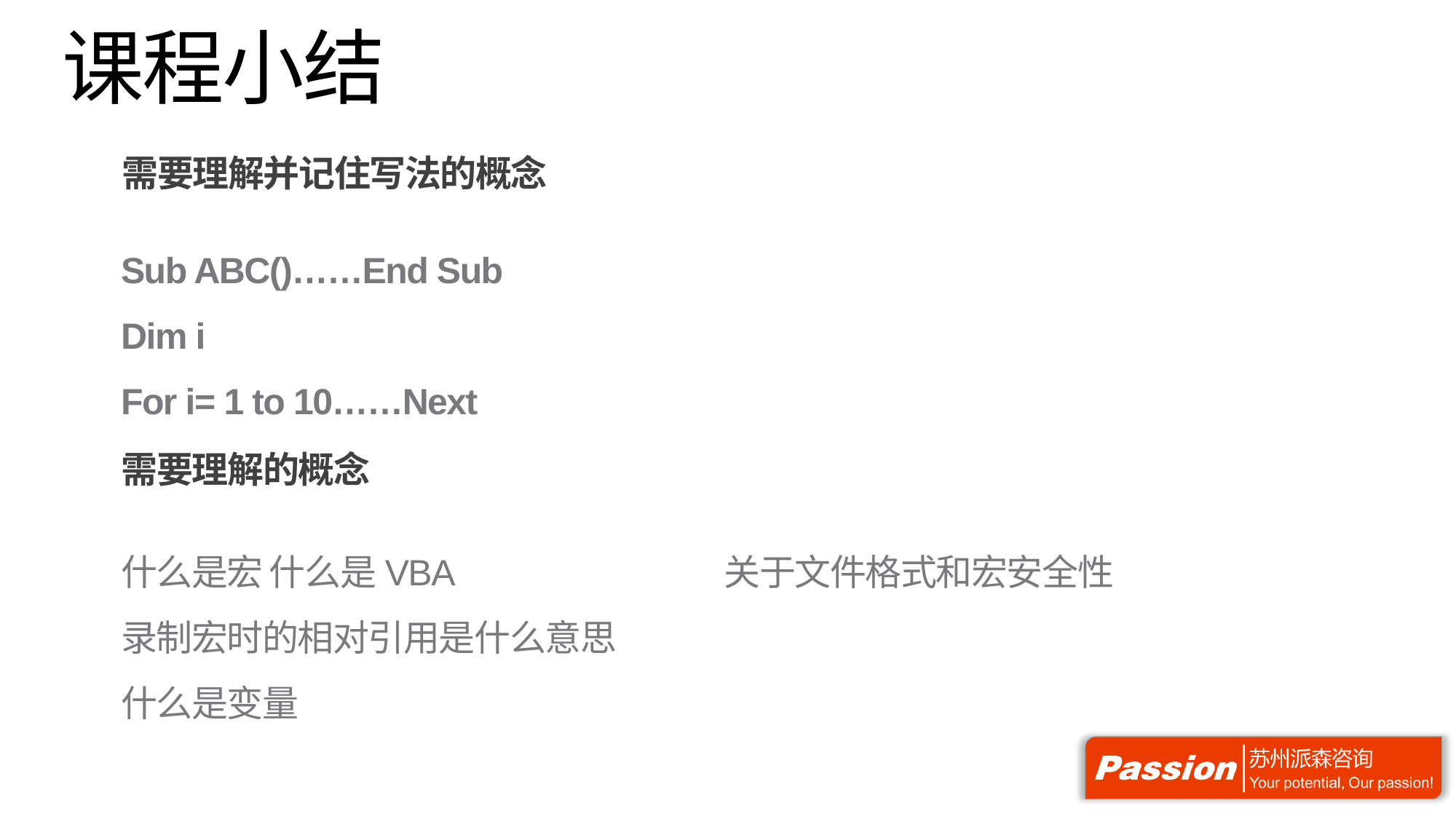

# 课程小结
需要理解并记住写法的概念
Sub ABC()……End Sub
Dim i
For i= 1 to 10……Next
需要理解的概念
什么是宏 什么是VBA
录制宏时的相对引用是什么意思
什么是变量
关于文件格式和宏安全性